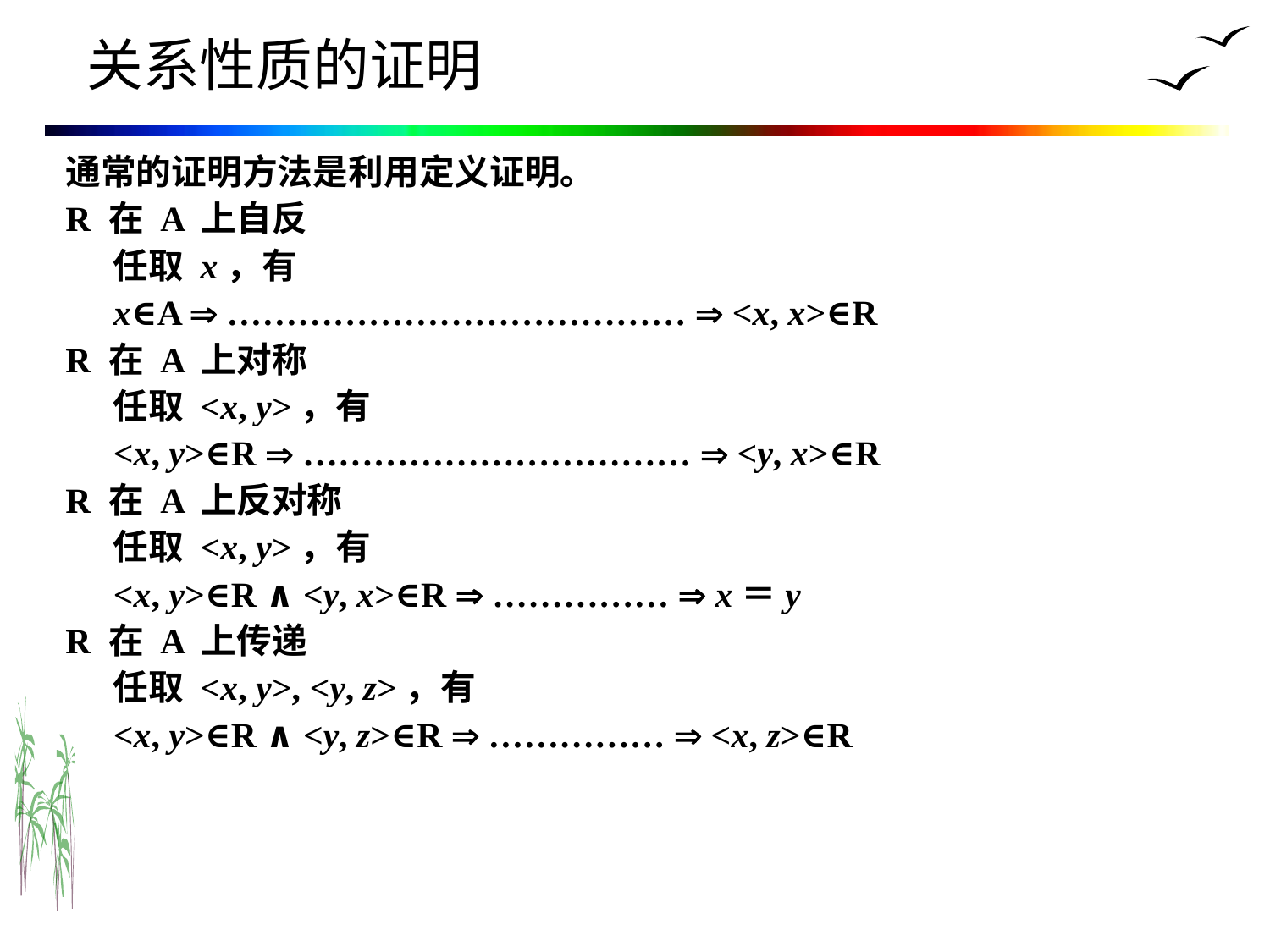

# 关系性质的证明
通常的证明方法是利用定义证明。
R 在 A 上自反
	任取 x，有
	x∈A ⇒ ………………………………… ⇒ <x, x>∈R
R 在 A 上对称
	任取 <x, y>，有
	<x, y>∈R ⇒ …………………………… ⇒ <y, x>∈R
R 在 A 上反对称
	任取 <x, y>，有
	<x, y>∈R ∧ <y, x>∈R ⇒ …………… ⇒ x＝y
R 在 A 上传递
	任取 <x, y>, <y, z>，有
	<x, y>∈R ∧ <y, z>∈R ⇒ …………… ⇒ <x, z>∈R